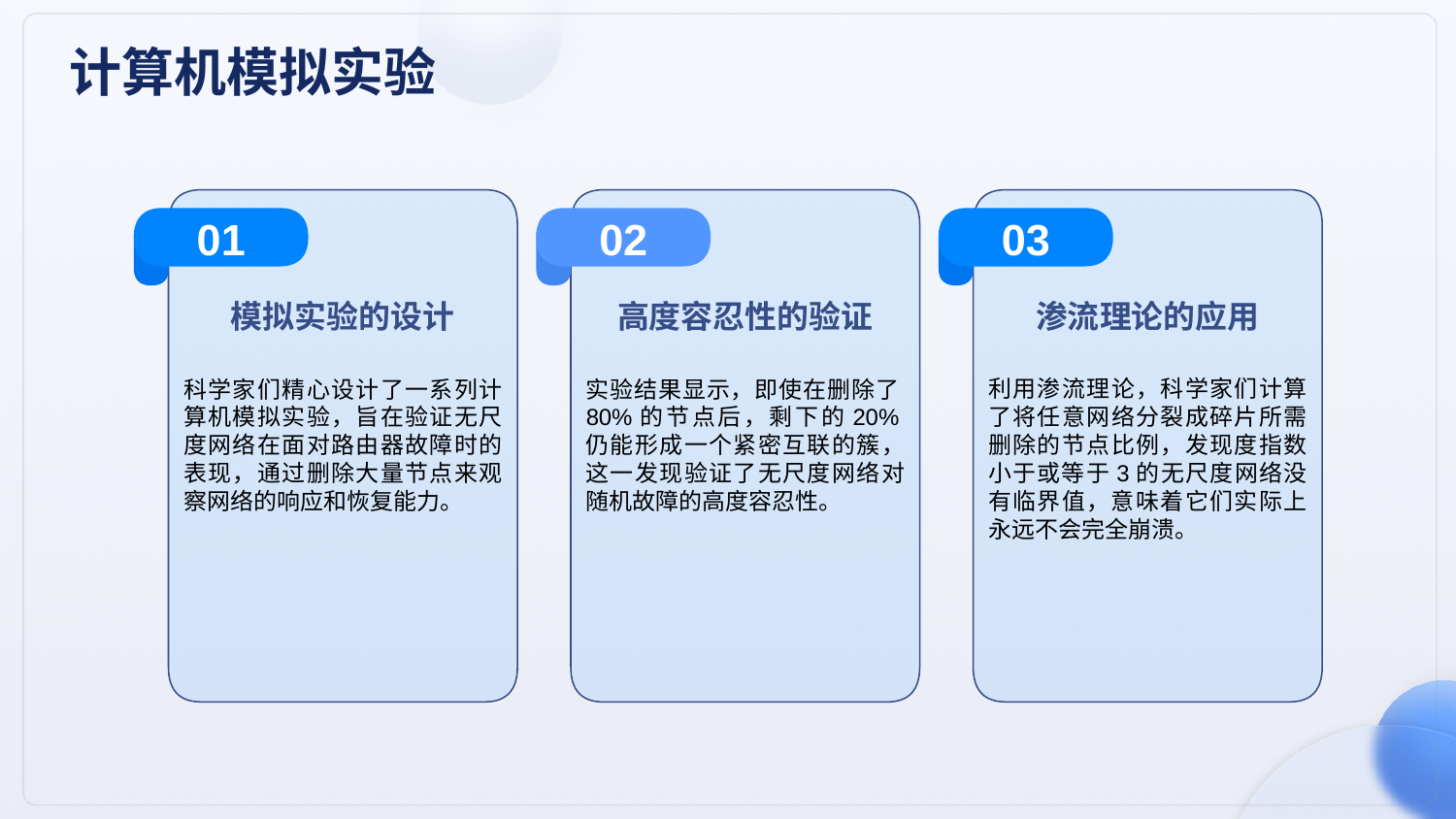

计算机模拟实验

01
02
03

模拟实验的设计
高度容忍性的验证
渗流理论的应用
科学家们精心设计了一系列计算机模拟实验，旨在验证无尺度网络在面对路由器故障时的表现，通过删除大量节点来观察网络的响应和恢复能力。
实验结果显示，即使在删除了80%的节点后，剩下的20%仍能形成一个紧密互联的簇，这一发现验证了无尺度网络对随机故障的高度容忍性。
利用渗流理论，科学家们计算了将任意网络分裂成碎片所需删除的节点比例，发现度指数小于或等于3的无尺度网络没有临界值，意味着它们实际上永远不会完全崩溃。